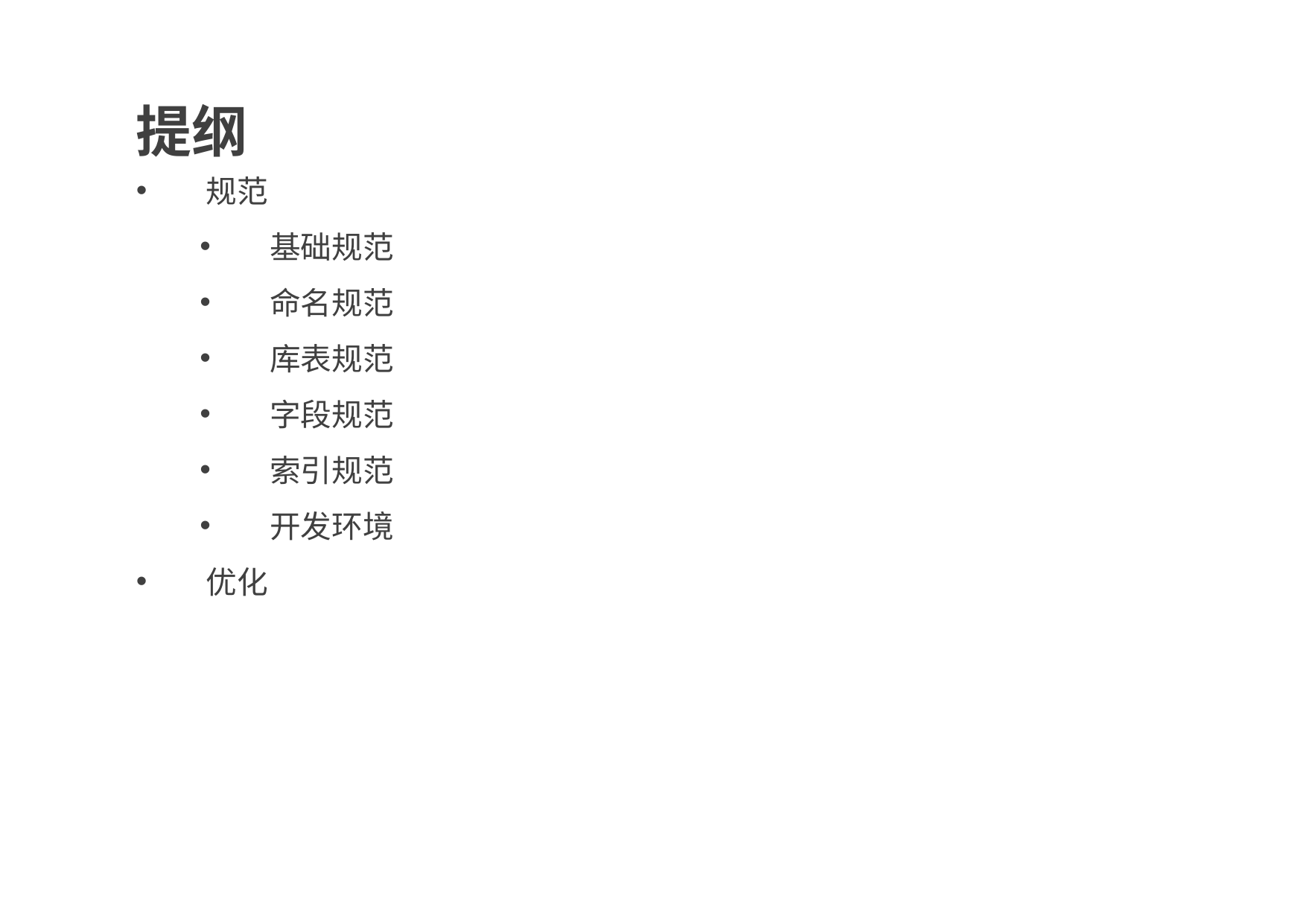

提纲
规范
基础规范
命名规范
库表规范
字段规范
索引规范
开发环境
优化